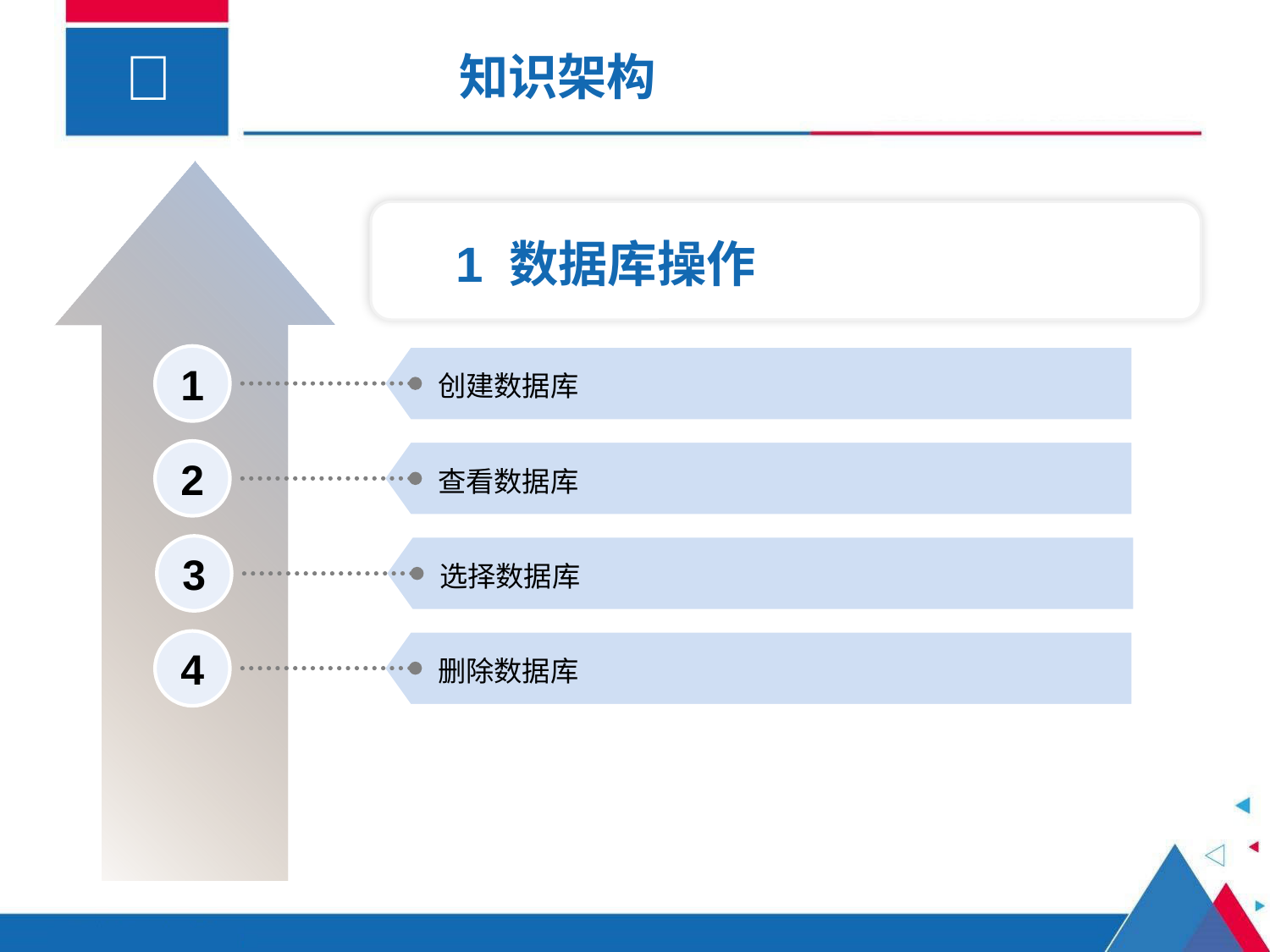

# 知识架构

1 数据库操作
1

创建数据库

2

查看数据库

3

选择数据库

4

删除数据库